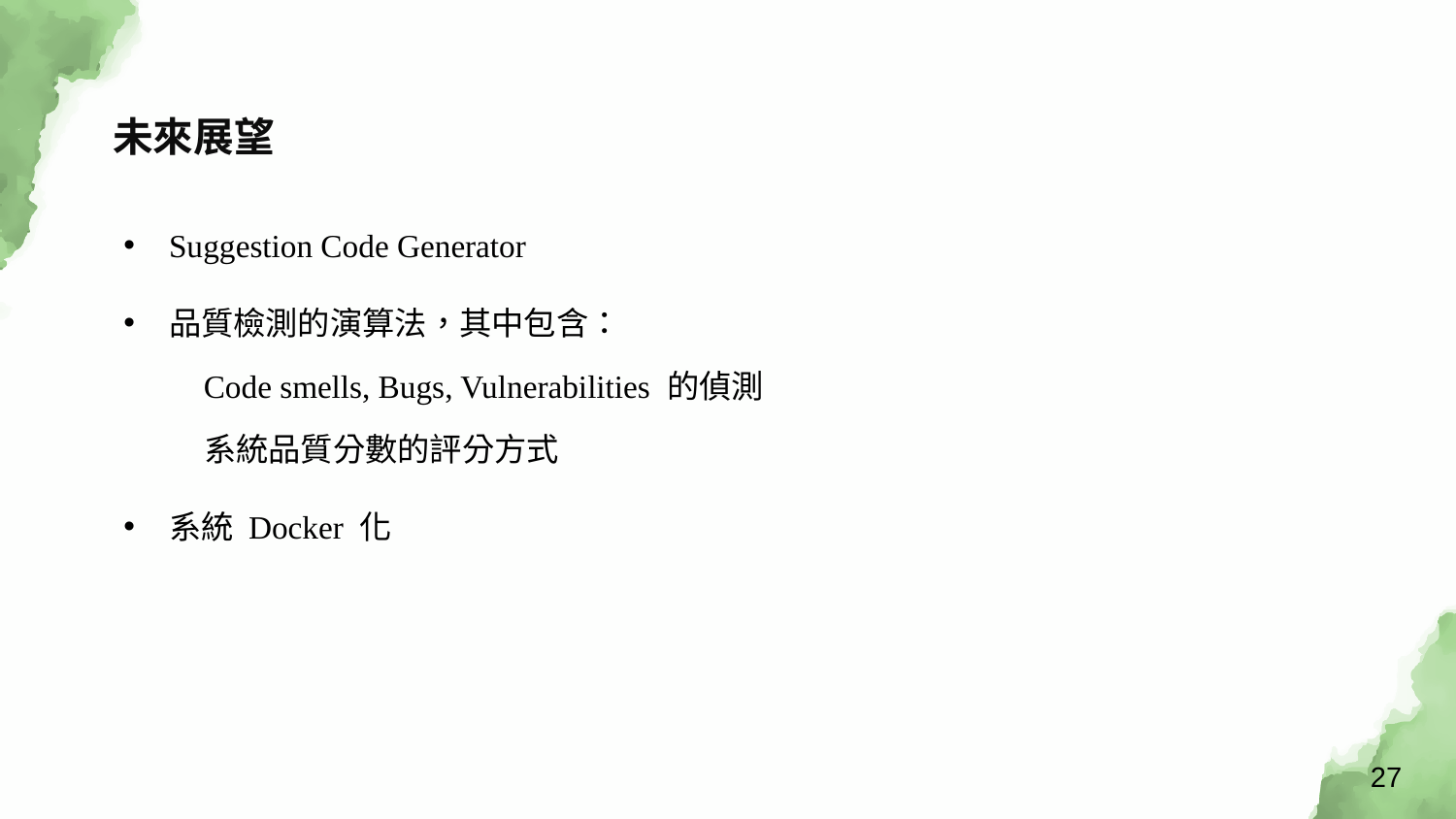

未來展望
Suggestion Code Generator

品質檢測的演算法，其中包含：

          Code smells, Bugs, Vulnerabilities 的偵測

          系統品質分數的評分方式

系統 Docker 化
27